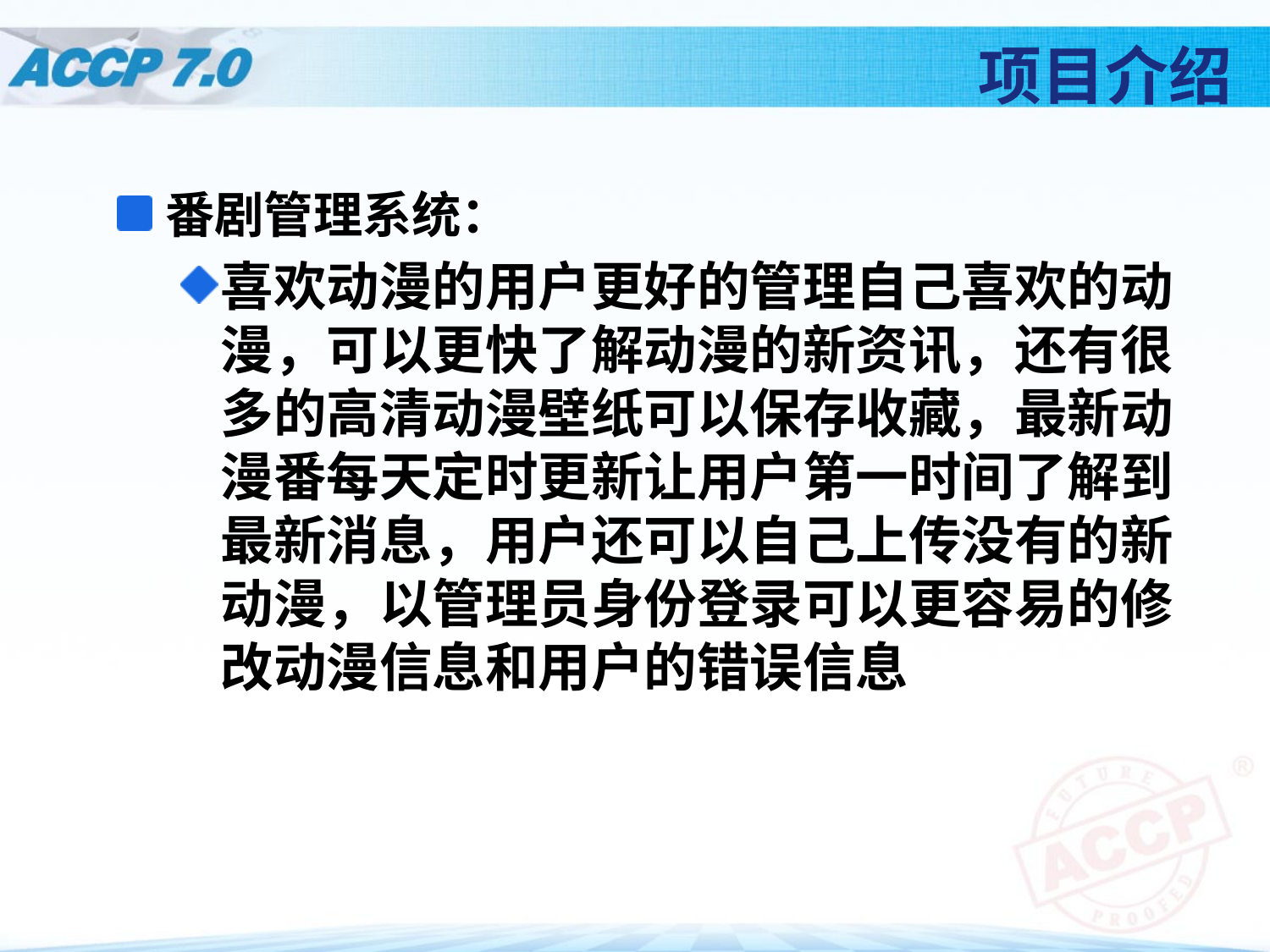

# 项目介绍
番剧管理系统：
喜欢动漫的用户更好的管理自己喜欢的动漫，可以更快了解动漫的新资讯，还有很多的高清动漫壁纸可以保存收藏，最新动漫番每天定时更新让用户第一时间了解到最新消息，用户还可以自己上传没有的新动漫，以管理员身份登录可以更容易的修改动漫信息和用户的错误信息